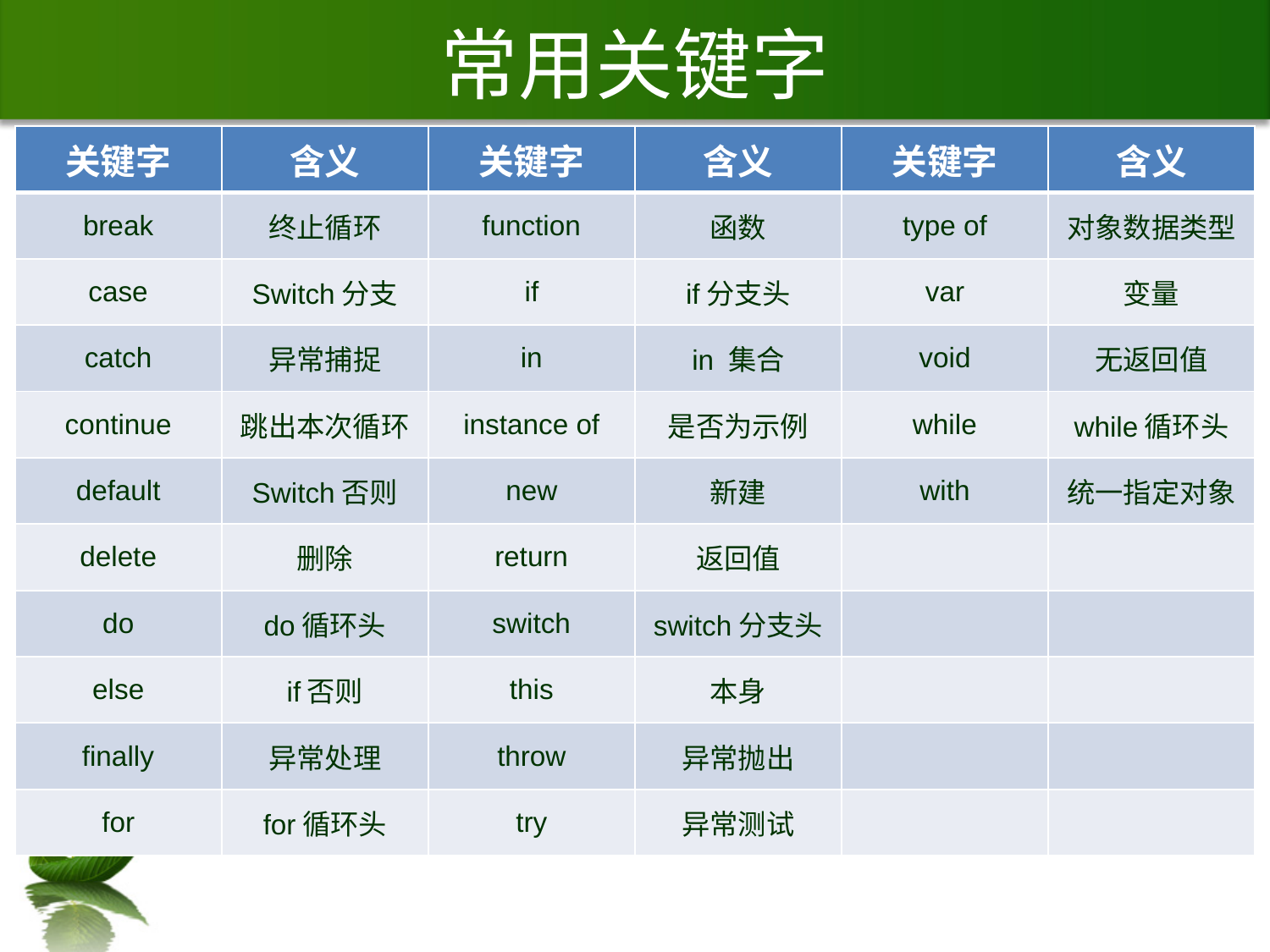

# 常用关键字
| 关键字 | 含义 | 关键字 | 含义 | 关键字 | 含义 |
| --- | --- | --- | --- | --- | --- |
| break | 终止循环 | function | 函数 | type of | 对象数据类型 |
| case | Switch分支 | if | if分支头 | var | 变量 |
| catch | 异常捕捉 | in | in 集合 | void | 无返回值 |
| continue | 跳出本次循环 | instance of | 是否为示例 | while | while循环头 |
| default | Switch否则 | new | 新建 | with | 统一指定对象 |
| delete | 删除 | return | 返回值 |  |  |
| do | do循环头 | switch | switch分支头 |  |  |
| else | if否则 | this | 本身 |  |  |
| finally | 异常处理 | throw | 异常抛出 |  |  |
| for | for循环头 | try | 异常测试 |  |  |